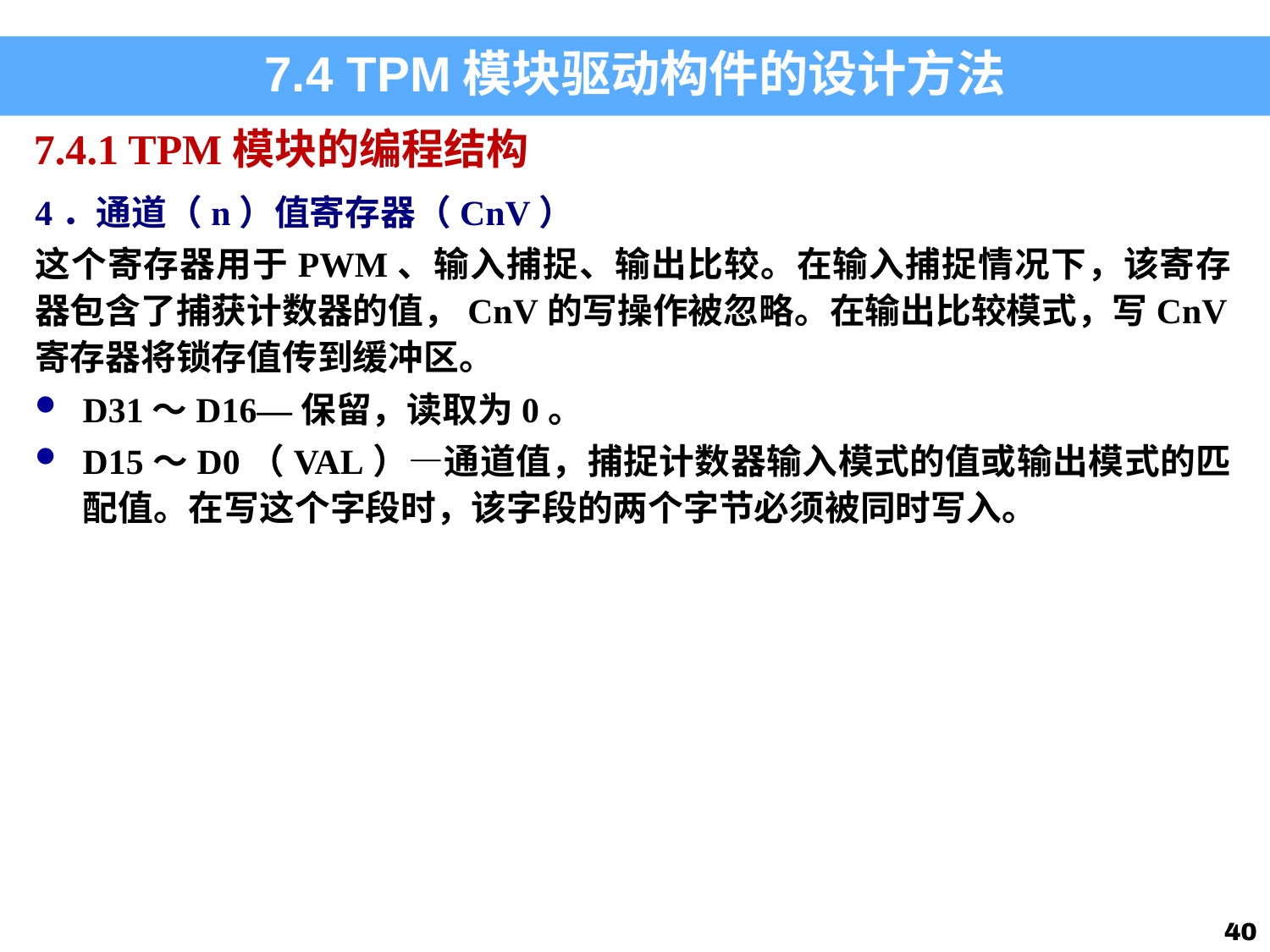

7.4 TPM模块驱动构件的设计方法
7.4.1 TPM模块的编程结构
4．通道（n）值寄存器（CnV）
这个寄存器用于PWM、输入捕捉、输出比较。在输入捕捉情况下，该寄存器包含了捕获计数器的值，CnV的写操作被忽略。在输出比较模式，写CnV寄存器将锁存值传到缓冲区。
D31～D16—保留，读取为0。
D15～D0（VAL）—通道值，捕捉计数器输入模式的值或输出模式的匹配值。在写这个字段时，该字段的两个字节必须被同时写入。

40